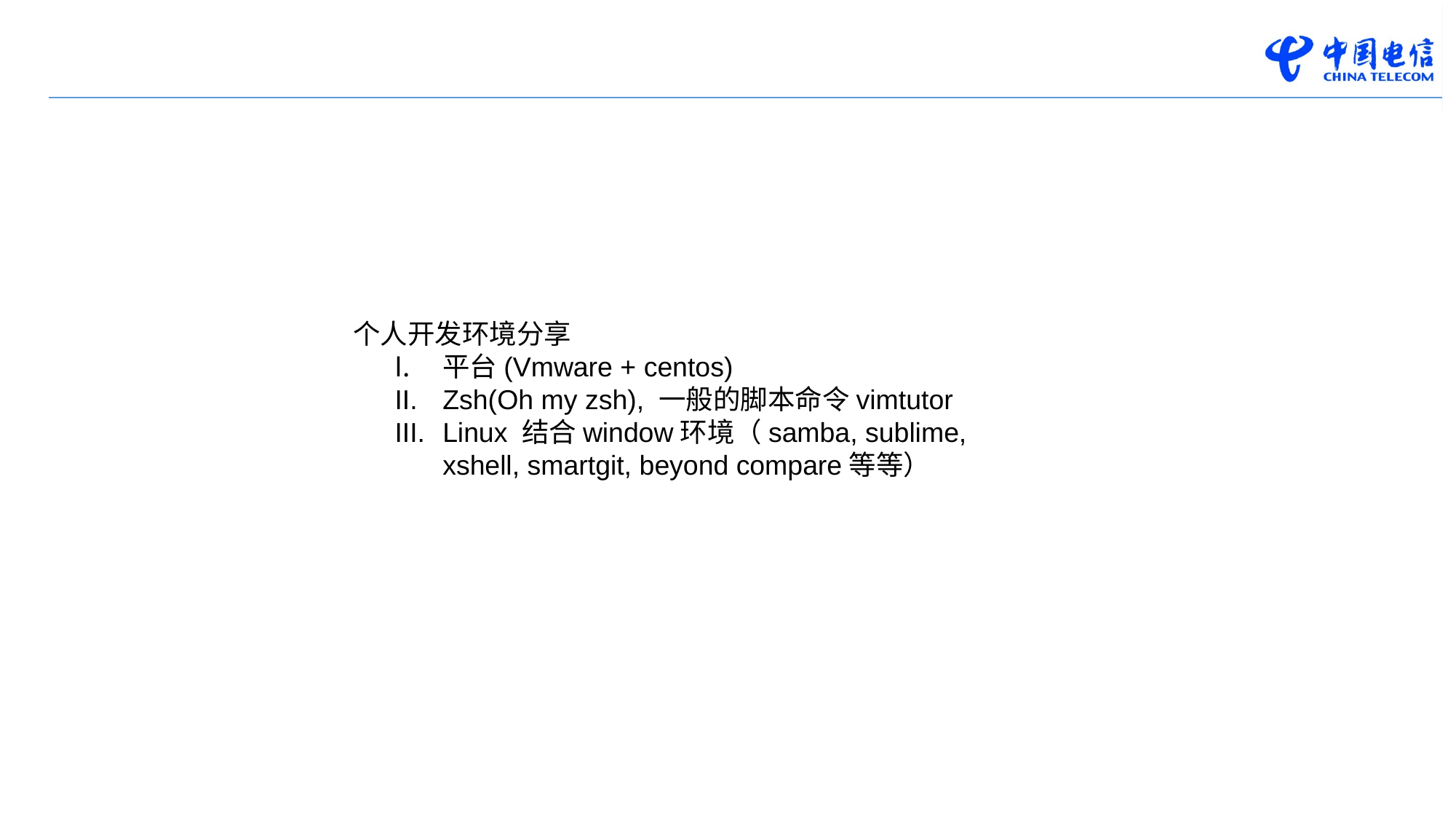

个人开发环境分享
平台(Vmware + centos)
Zsh(Oh my zsh), 一般的脚本命令vimtutor
Linux 结合window环境（samba, sublime, xshell, smartgit, beyond compare等等）